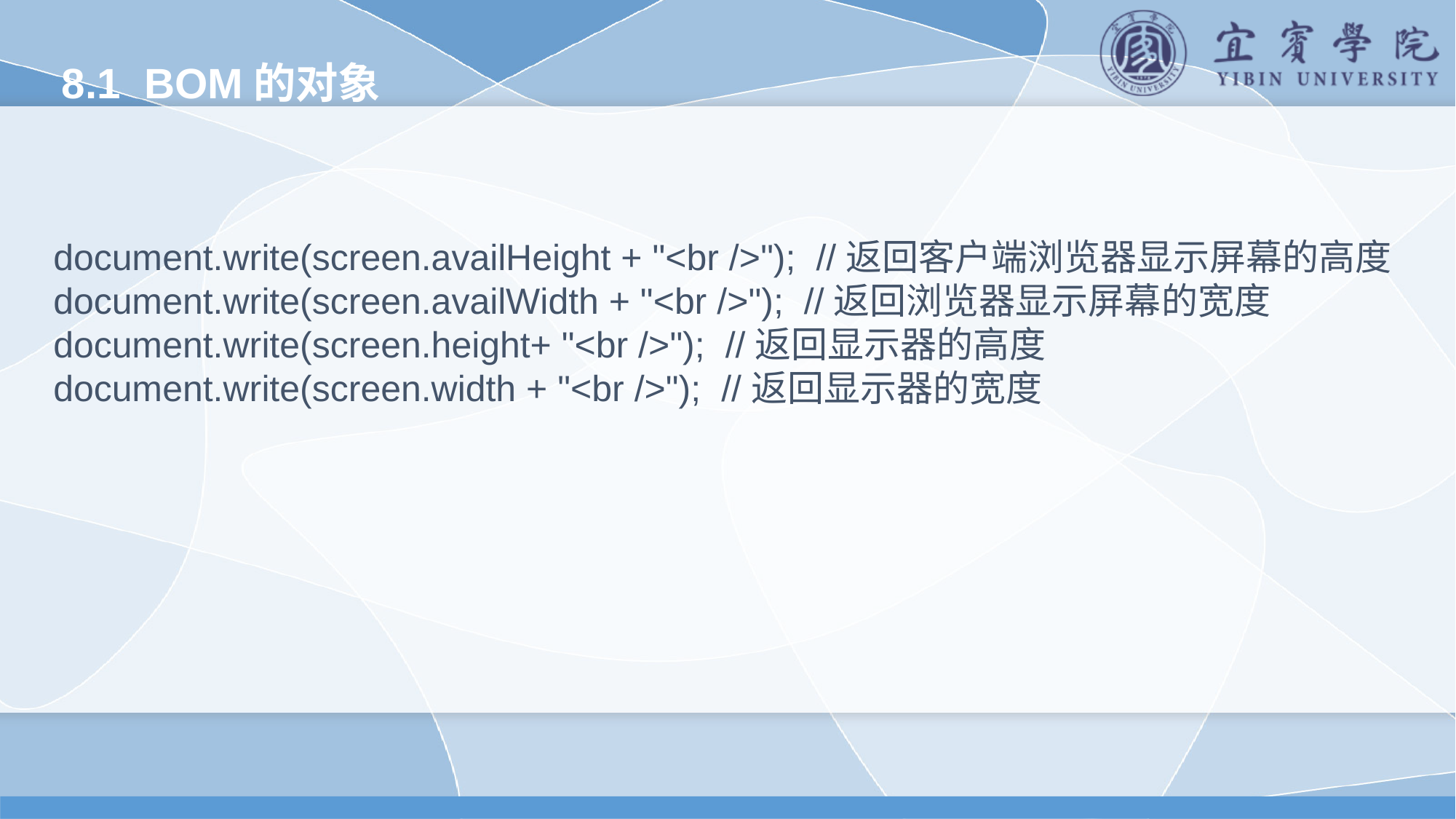

8.1  BOM的对象
document.write(screen.availHeight + "<br />");  //返回客户端浏览器显示屏幕的高度
document.write(screen.availWidth + "<br />");  //返回浏览器显示屏幕的宽度
document.write(screen.height+ "<br />");  //返回显示器的高度
document.write(screen.width + "<br />");  //返回显示器的宽度